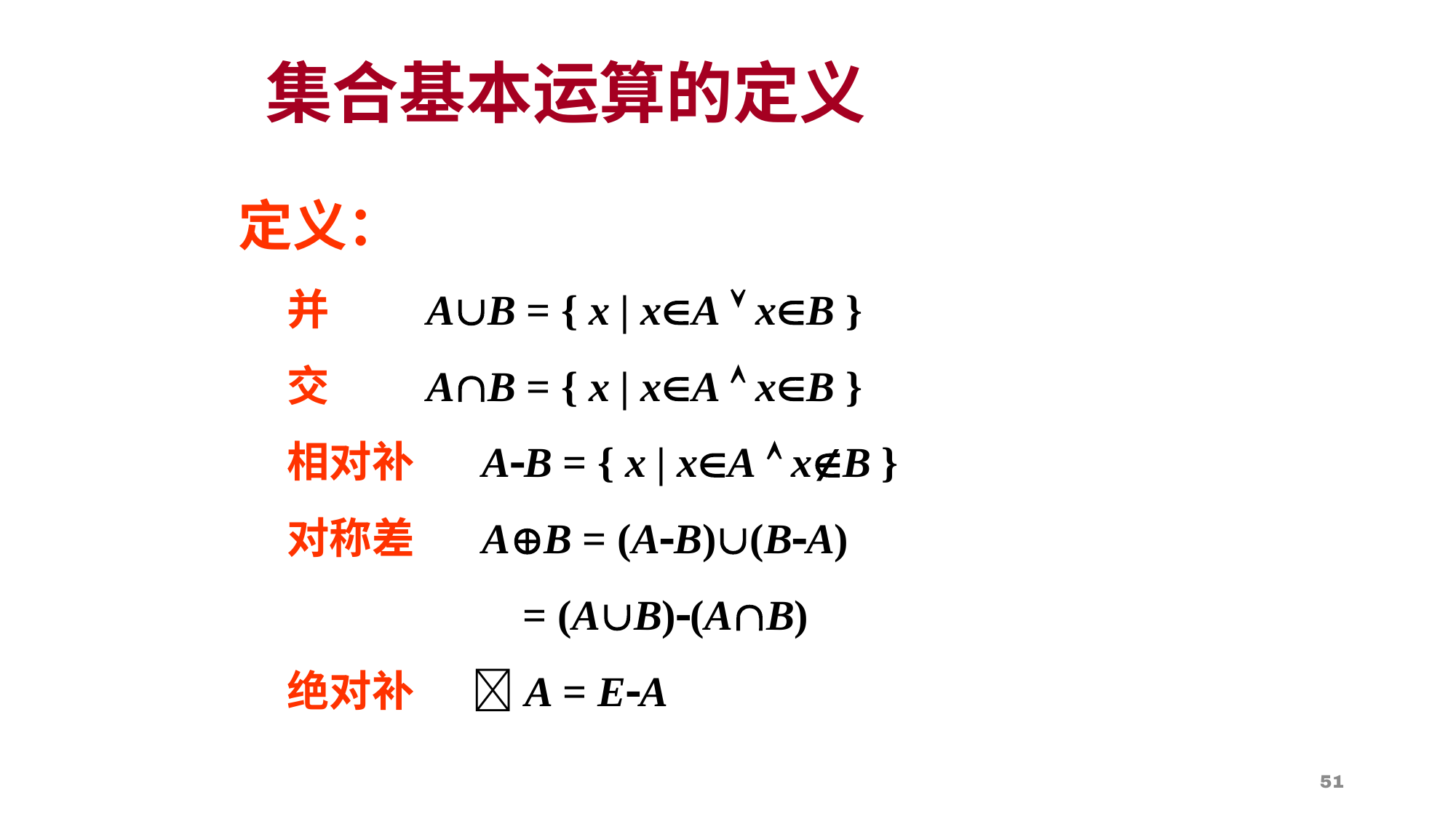

# 集合基本运算的定义
定义：
    并         A∪B = { x | x∈A ∨ x∈B }
    交         A∩B = { x | x∈A ∧ x∈B }
    相对补      A−B = { x | x∈A ∧ x∉B }
    对称差      A⊕B = (A−B)∪(B−A)
                           = (A∪B)−(A∩B)
    绝对补      ∼A = E−A
51